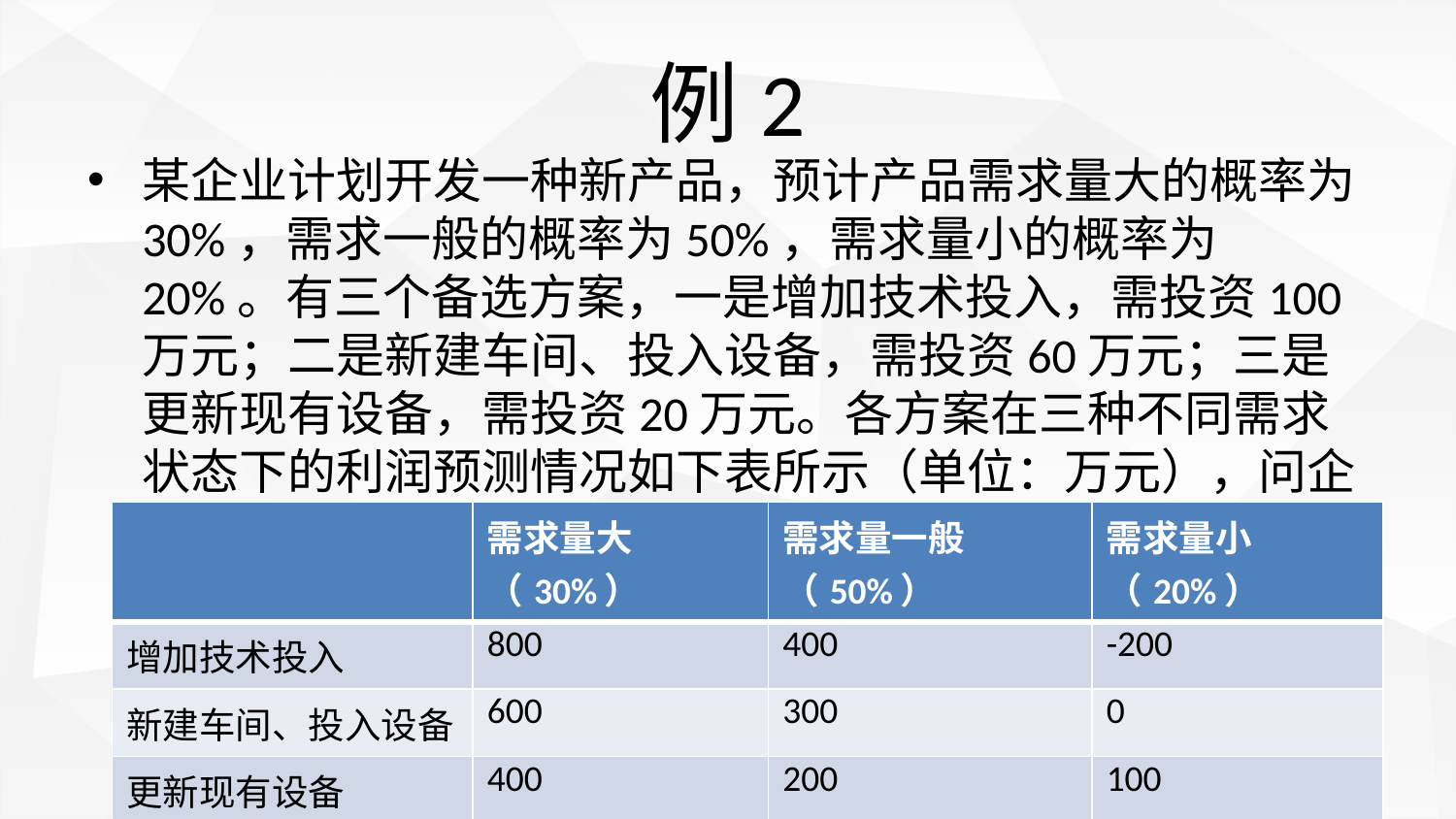

# 例2
某企业计划开发一种新产品，预计产品需求量大的概率为30%，需求一般的概率为50%，需求量小的概率为20%。有三个备选方案，一是增加技术投入，需投资100万元；二是新建车间、投入设备，需投资60万元；三是更新现有设备，需投资20万元。各方案在三种不同需求状态下的利润预测情况如下表所示（单位：万元），问企业应如何决策。

|  | 需求量大（30%） | 需求量一般（50%） | 需求量小（20%） |
| --- | --- | --- | --- |
| 增加技术投入 | 800 | 400 | -200 |
| 新建车间、投入设备 | 600 | 300 | 0 |
| 更新现有设备 | 400 | 200 | 100 |